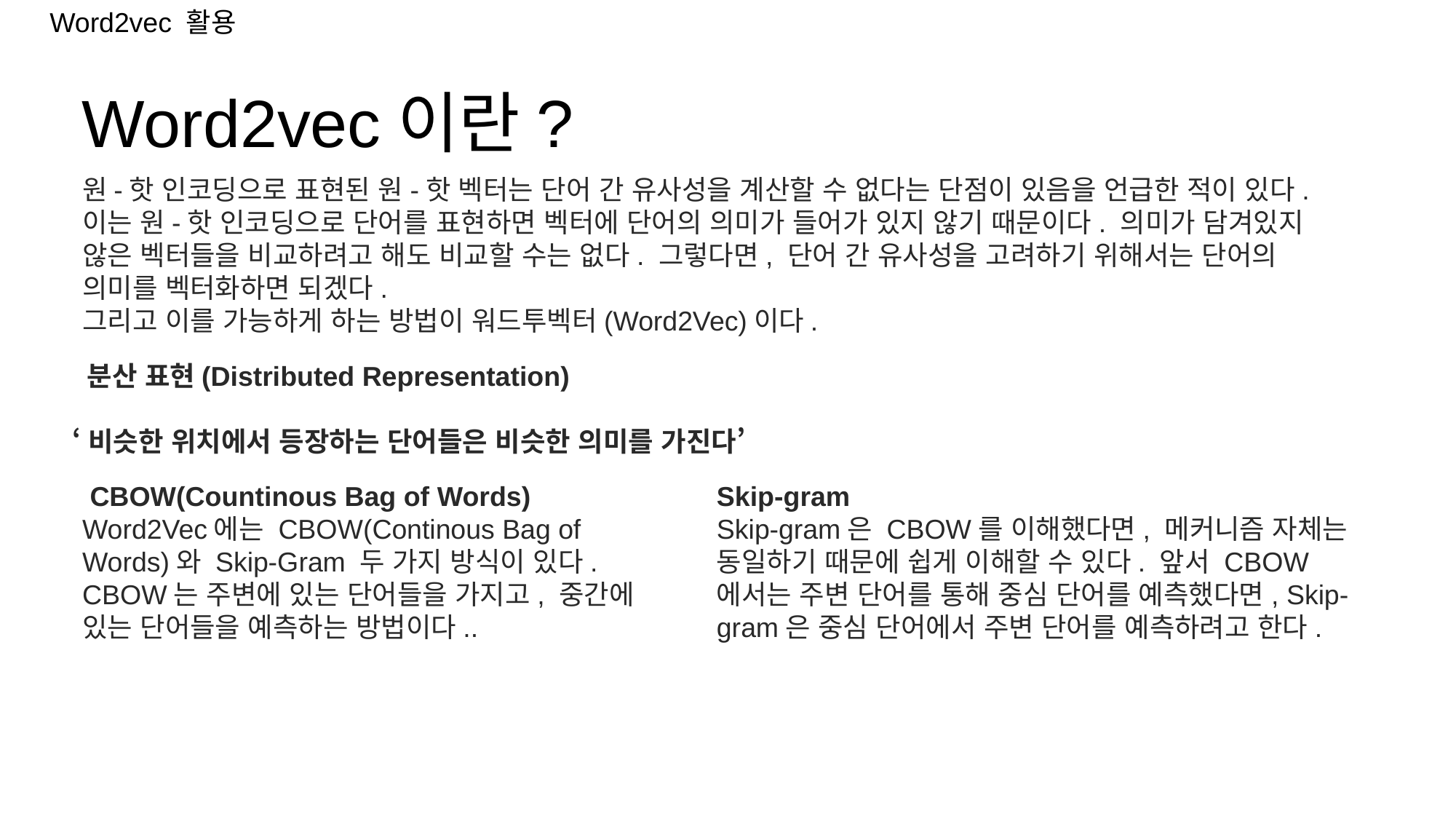

Word2vec 활용
Word2vec이란?
원-핫 인코딩으로 표현된 원-핫 벡터는 단어 간 유사성을 계산할 수 없다는 단점이 있음을 언급한 적이 있다. 이는 원-핫 인코딩으로 단어를 표현하면 벡터에 단어의 의미가 들어가 있지 않기 때문이다. 의미가 담겨있지 않은 벡터들을 비교하려고 해도 비교할 수는 없다. 그렇다면, 단어 간 유사성을 고려하기 위해서는 단어의 의미를 벡터화하면 되겠다.
그리고 이를 가능하게 하는 방법이 워드투벡터(Word2Vec)이다.
 분산 표현(Distributed Representation)

‘비슷한 위치에서 등장하는 단어들은 비슷한 의미를 가진다’
 CBOW(Countinous Bag of Words)
Word2Vec에는 CBOW(Continous Bag of Words)와 Skip-Gram 두 가지 방식이 있다. CBOW는 주변에 있는 단어들을 가지고, 중간에 있는 단어들을 예측하는 방법이다..
Skip-gram
Skip-gram은 CBOW를 이해했다면, 메커니즘 자체는 동일하기 때문에 쉽게 이해할 수 있다. 앞서 CBOW에서는 주변 단어를 통해 중심 단어를 예측했다면, Skip-gram은 중심 단어에서 주변 단어를 예측하려고 한다.